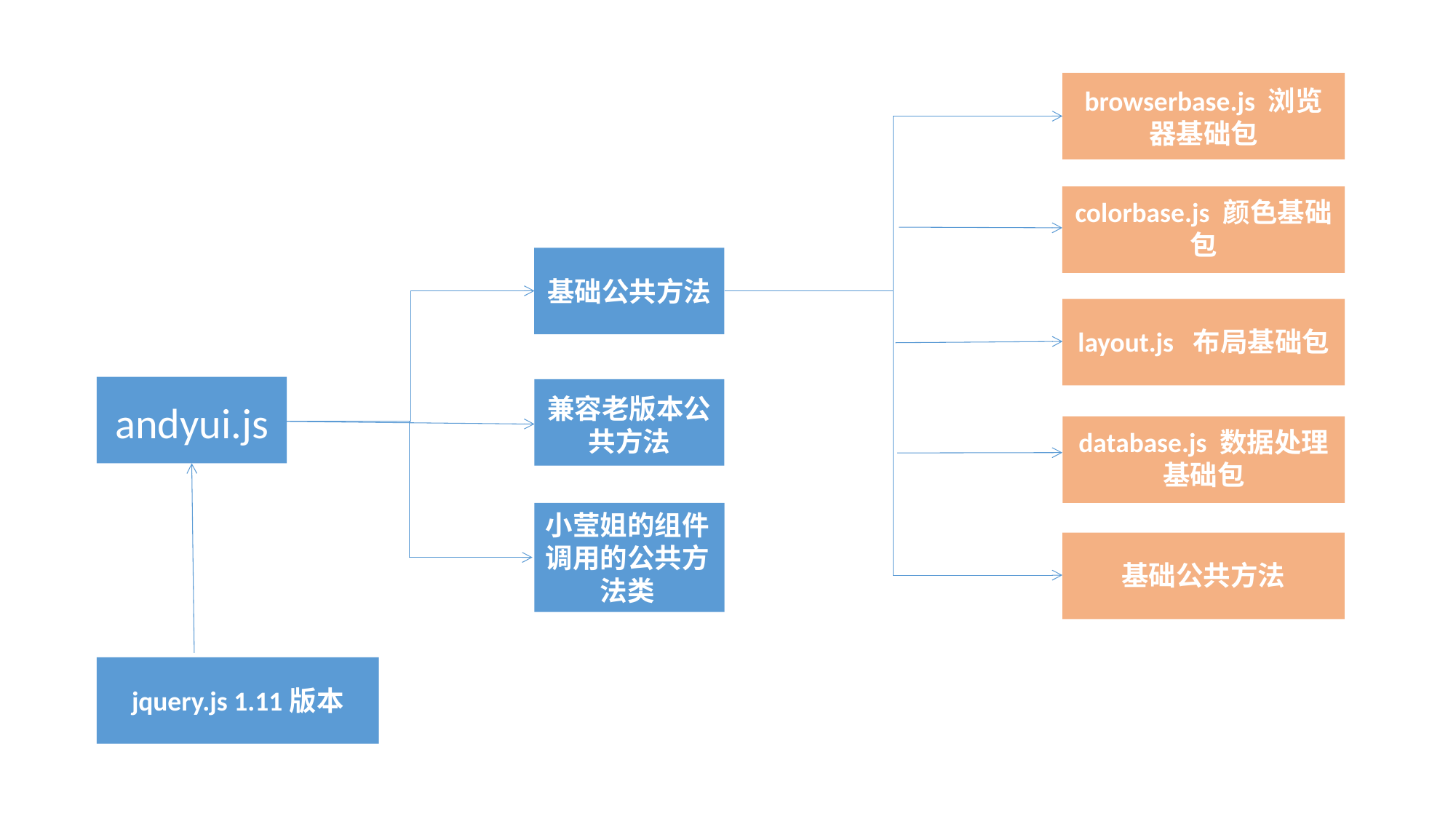

browserbase.js 浏览器基础包

colorbase.js 颜色基础包

基础公共方法

layout.js  布局基础包

兼容老版本公共方法
andyui.js

database.js 数据处理基础包
小莹姐的组件调用的公共方法类

基础公共方法

jquery.js 1.11版本